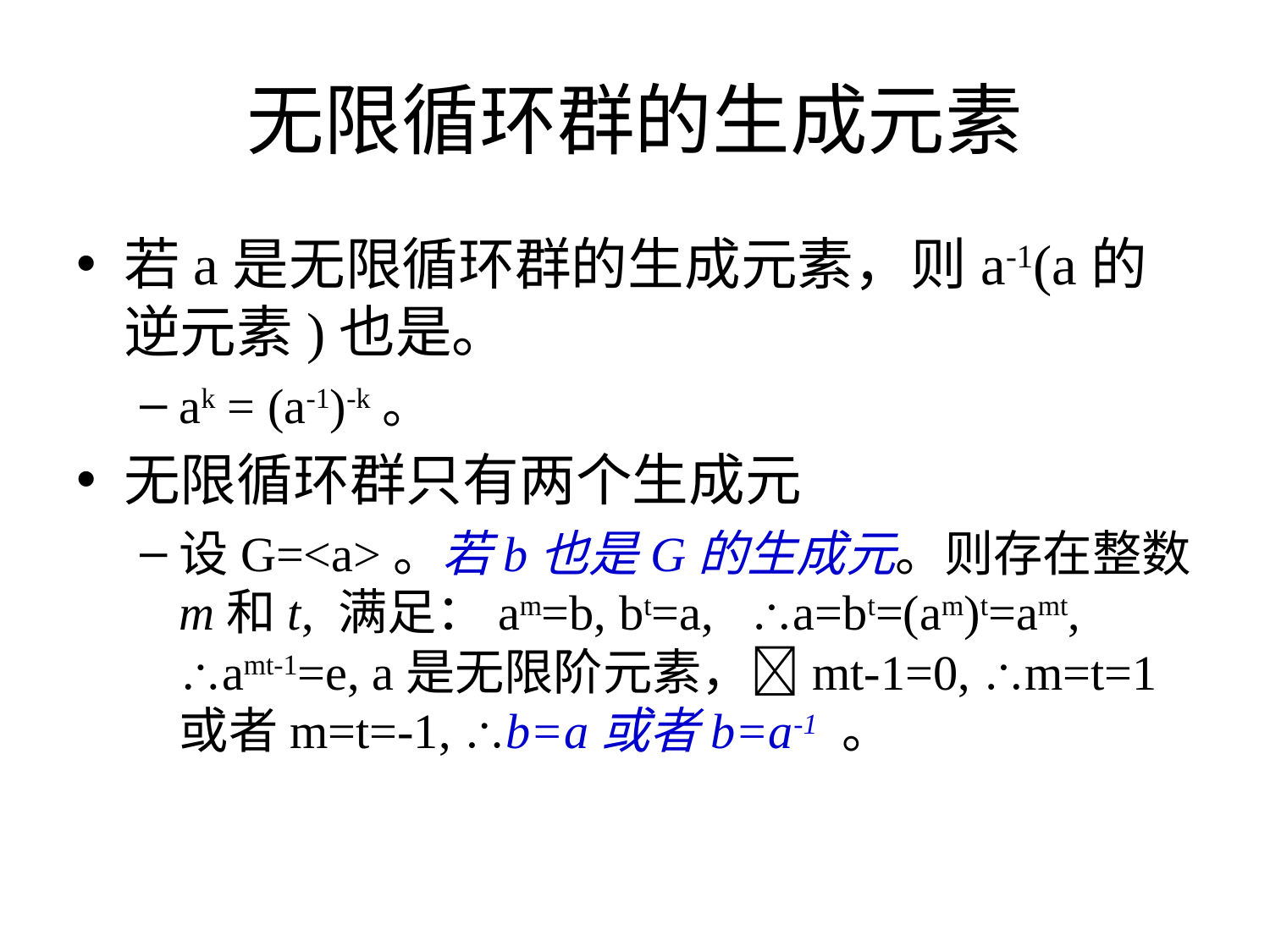

# 无限循环群的生成元素
若a是无限循环群的生成元素，则a-1(a的逆元素)也是。
ak = (a-1)-k。
无限循环群只有两个生成元
设G=<a>。若b也是G的生成元。则存在整数m和t, 满足：am=b, bt=a,  ∴a=bt=(am)t=amt, ∴amt-1=e, a是无限阶元素，∴mt-1=0, ∴m=t=1或者m=t=-1, ∴b=a或者b=a-1 。